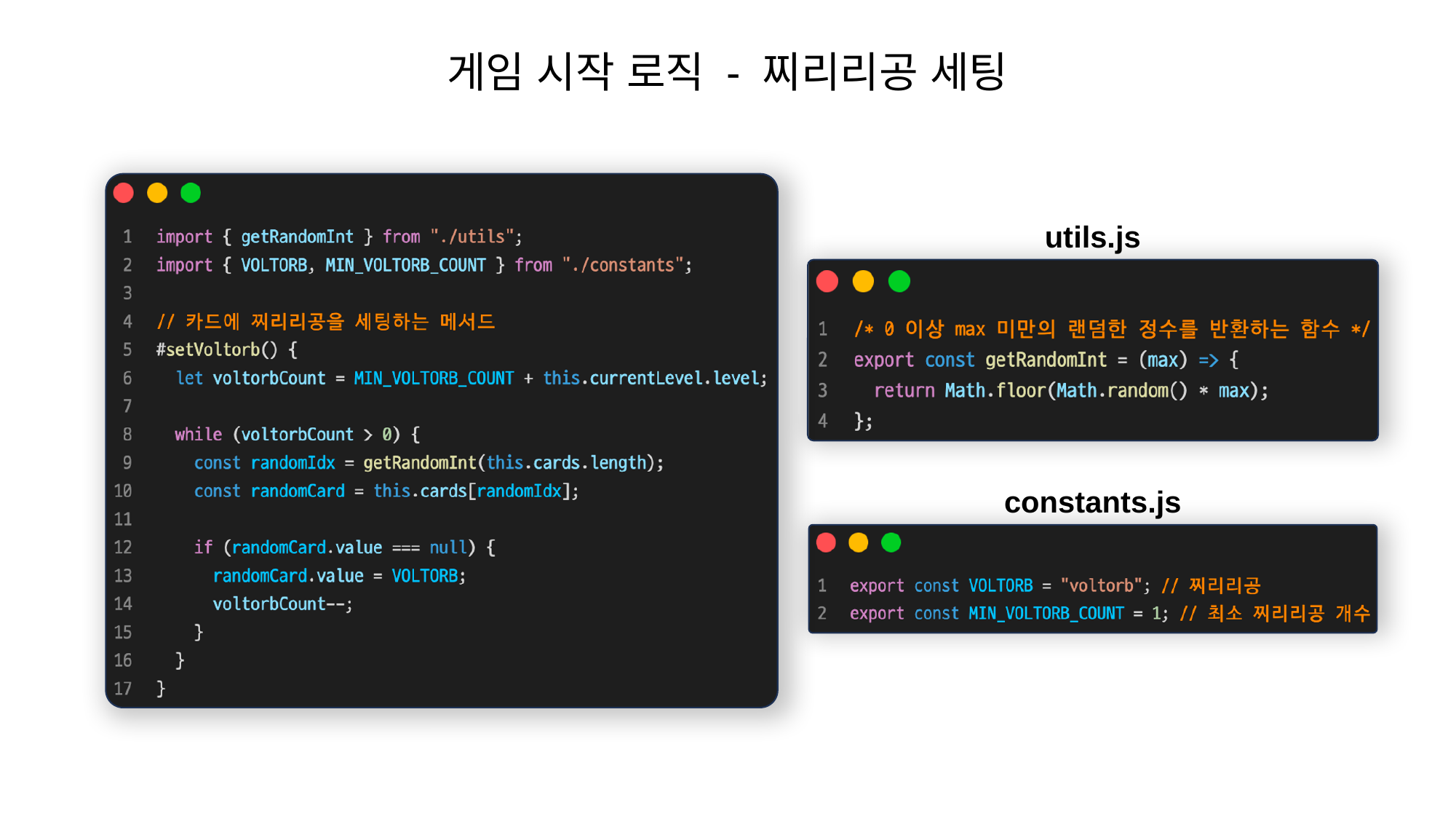

게임 시작 로직 - 찌리리공 세팅

utils.js

constants.js